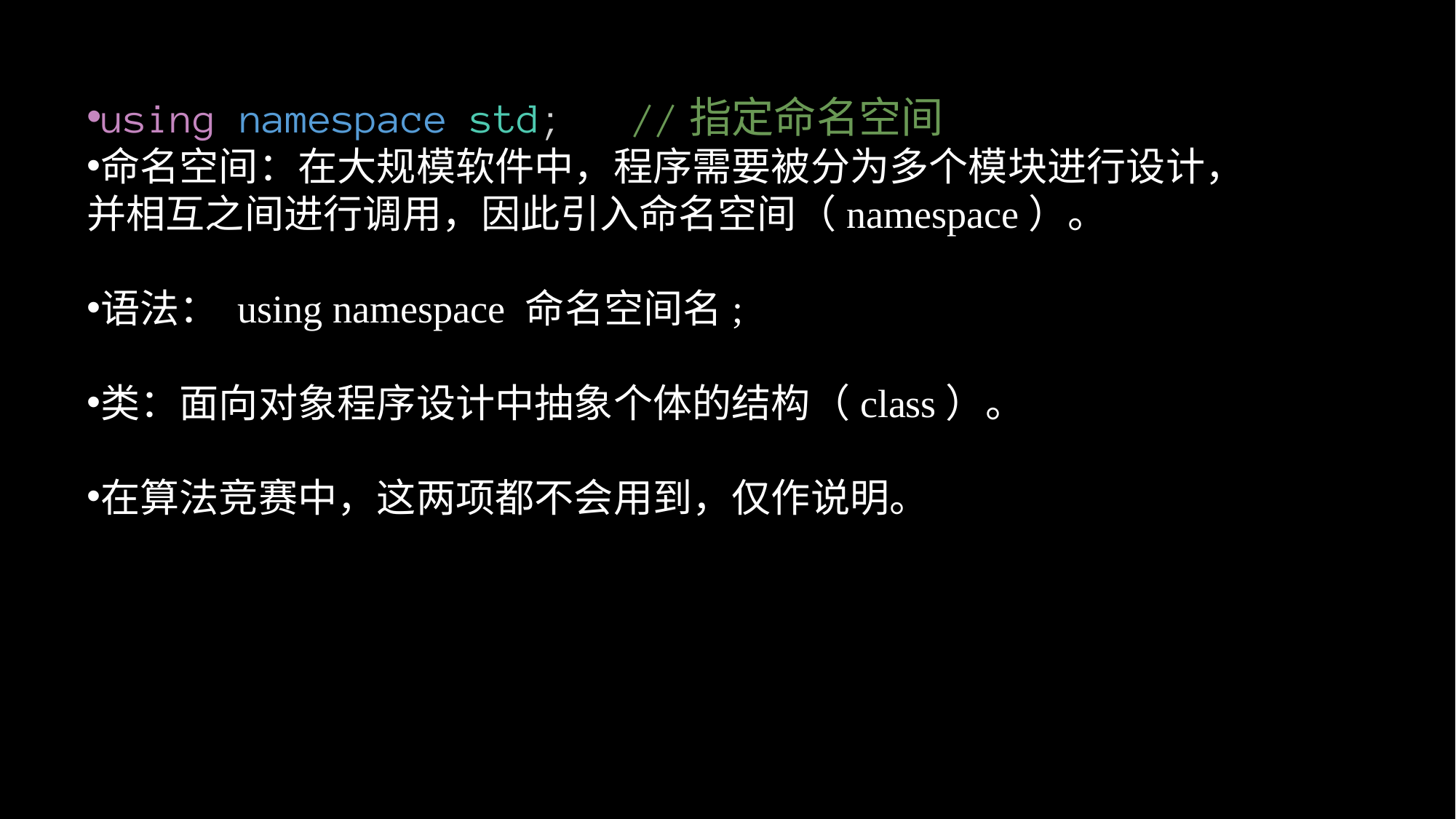

using namespace std;   //指定命名空间
命名空间：在大规模软件中，程序需要被分为多个模块进行设计，并相互之间进行调用，因此引入命名空间（namespace）。

语法： using namespace 命名空间名;

类：面向对象程序设计中抽象个体的结构（class）。

在算法竞赛中，这两项都不会用到，仅作说明。